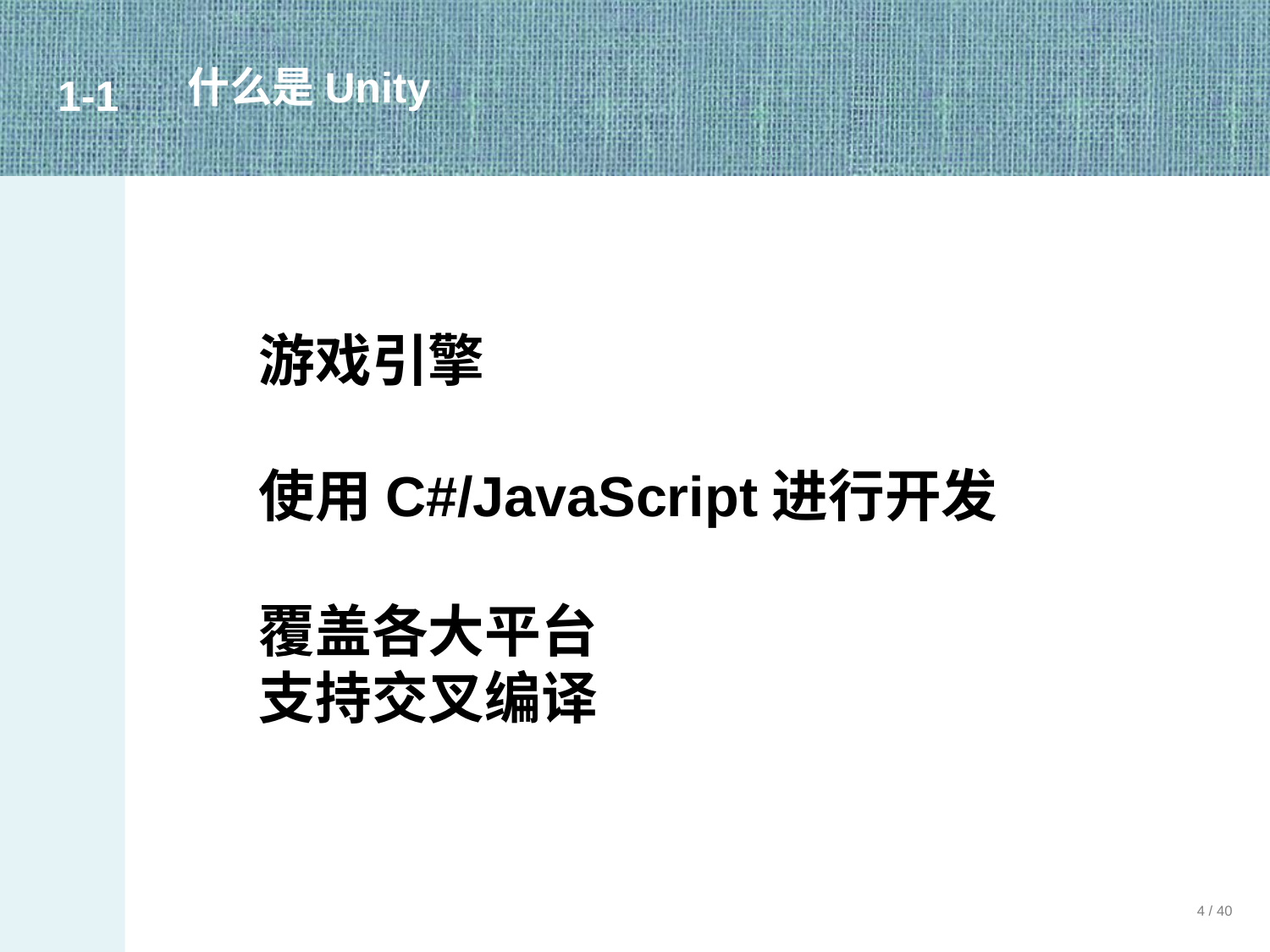

1-1
什么是Unity
游戏引擎

使用C#/JavaScript进行开发

覆盖各大平台
支持交叉编译

4 / 40